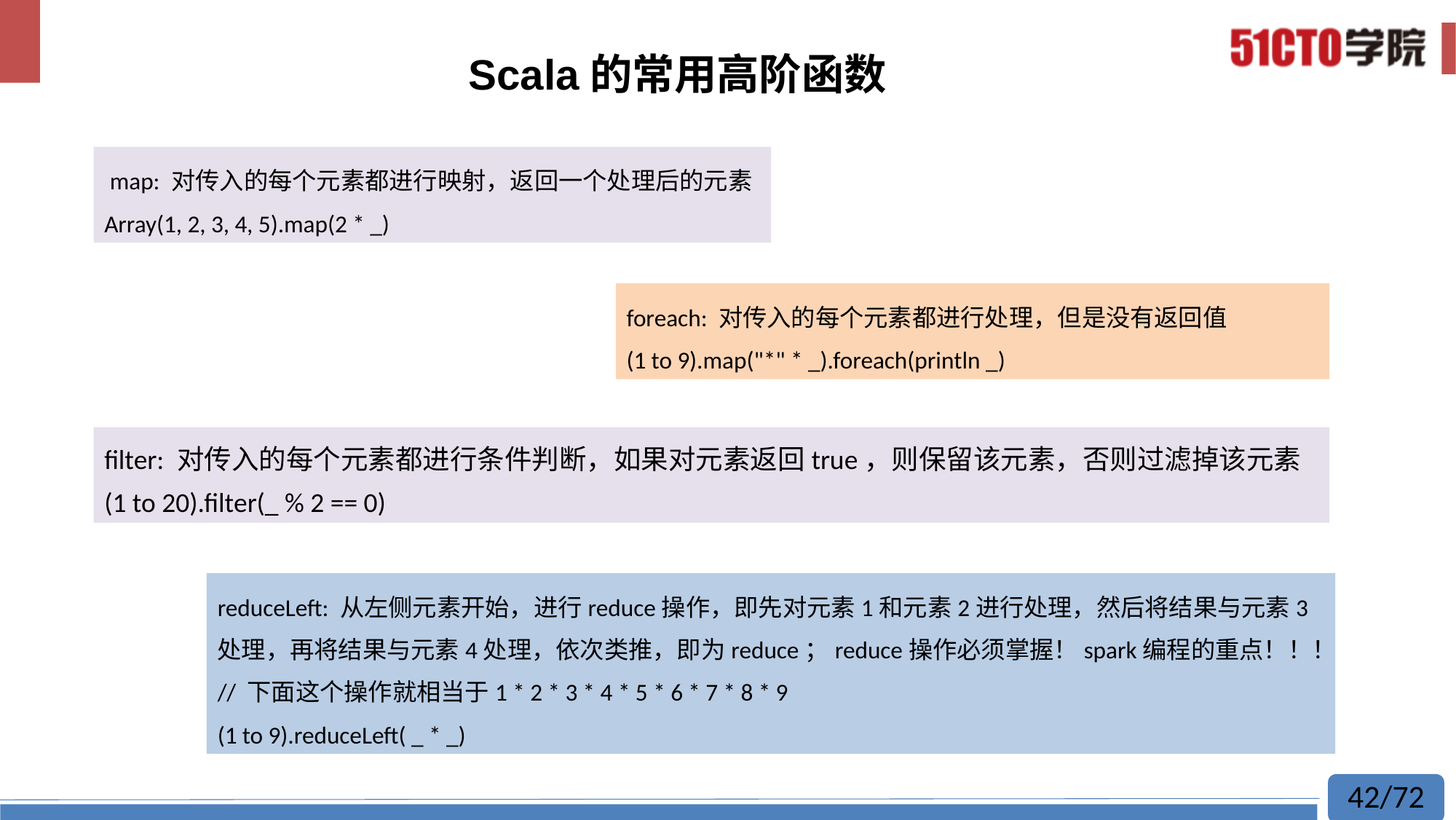

# Scala的常用高阶函数
 map: 对传入的每个元素都进行映射，返回一个处理后的元素
Array(1, 2, 3, 4, 5).map(2 * _)
foreach: 对传入的每个元素都进行处理，但是没有返回值
(1 to 9).map("*" * _).foreach(println _)
filter: 对传入的每个元素都进行条件判断，如果对元素返回true，则保留该元素，否则过滤掉该元素
(1 to 20).filter(_ % 2 == 0)
reduceLeft: 从左侧元素开始，进行reduce操作，即先对元素1和元素2进行处理，然后将结果与元素3处理，再将结果与元素4处理，依次类推，即为reduce；reduce操作必须掌握！spark编程的重点！！！
// 下面这个操作就相当于1 * 2 * 3 * 4 * 5 * 6 * 7 * 8 * 9
(1 to 9).reduceLeft( _ * _)